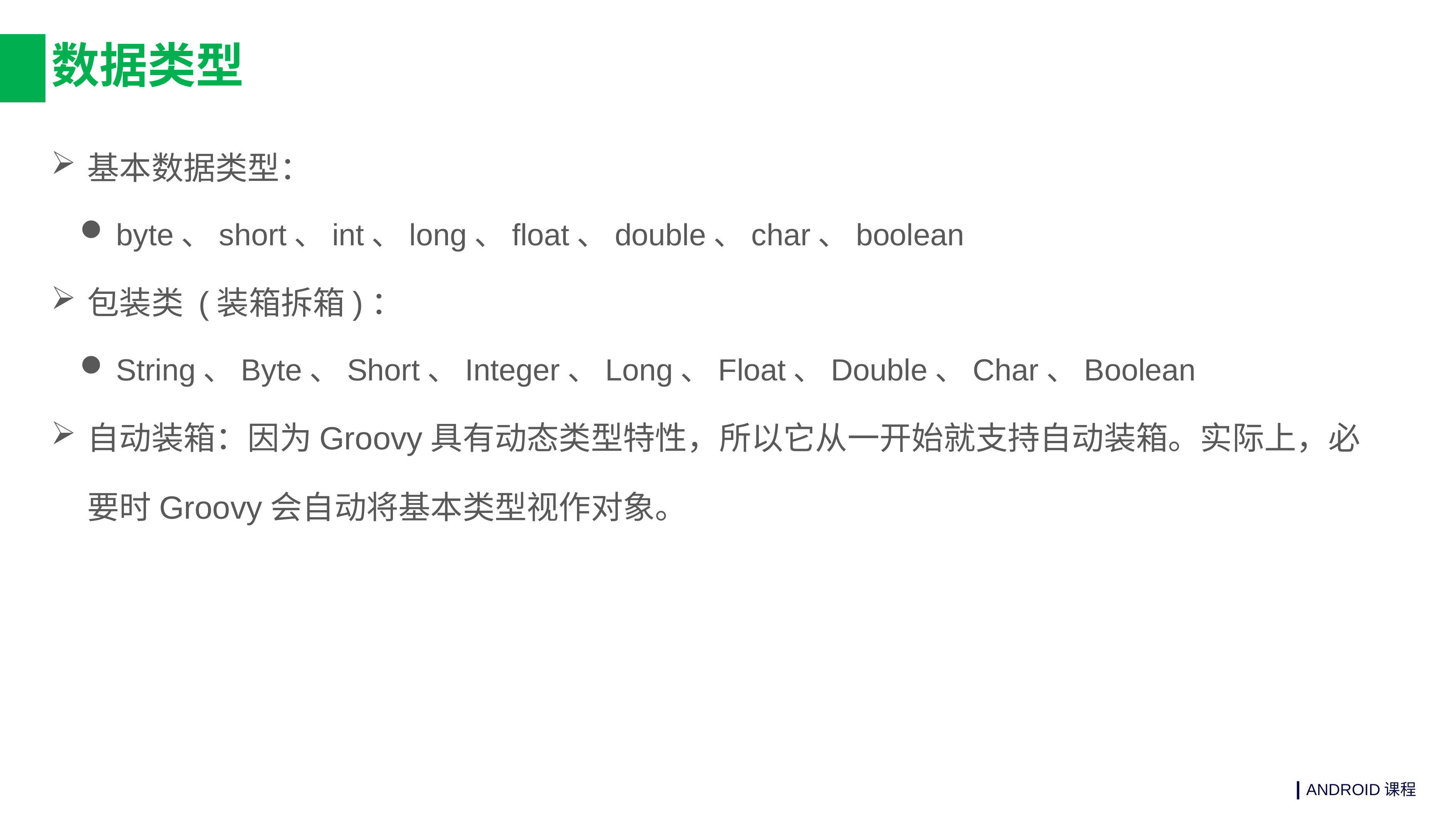

# 数据类型
基本数据类型：
byte、short、int、long、float、double、char、boolean
包装类 (装箱拆箱)：
String、Byte、Short、Integer、Long、Float、Double、Char、Boolean
自动装箱：因为Groovy具有动态类型特性，所以它从一开始就支持自动装箱。实际上，必要时Groovy会自动将基本类型视作对象。